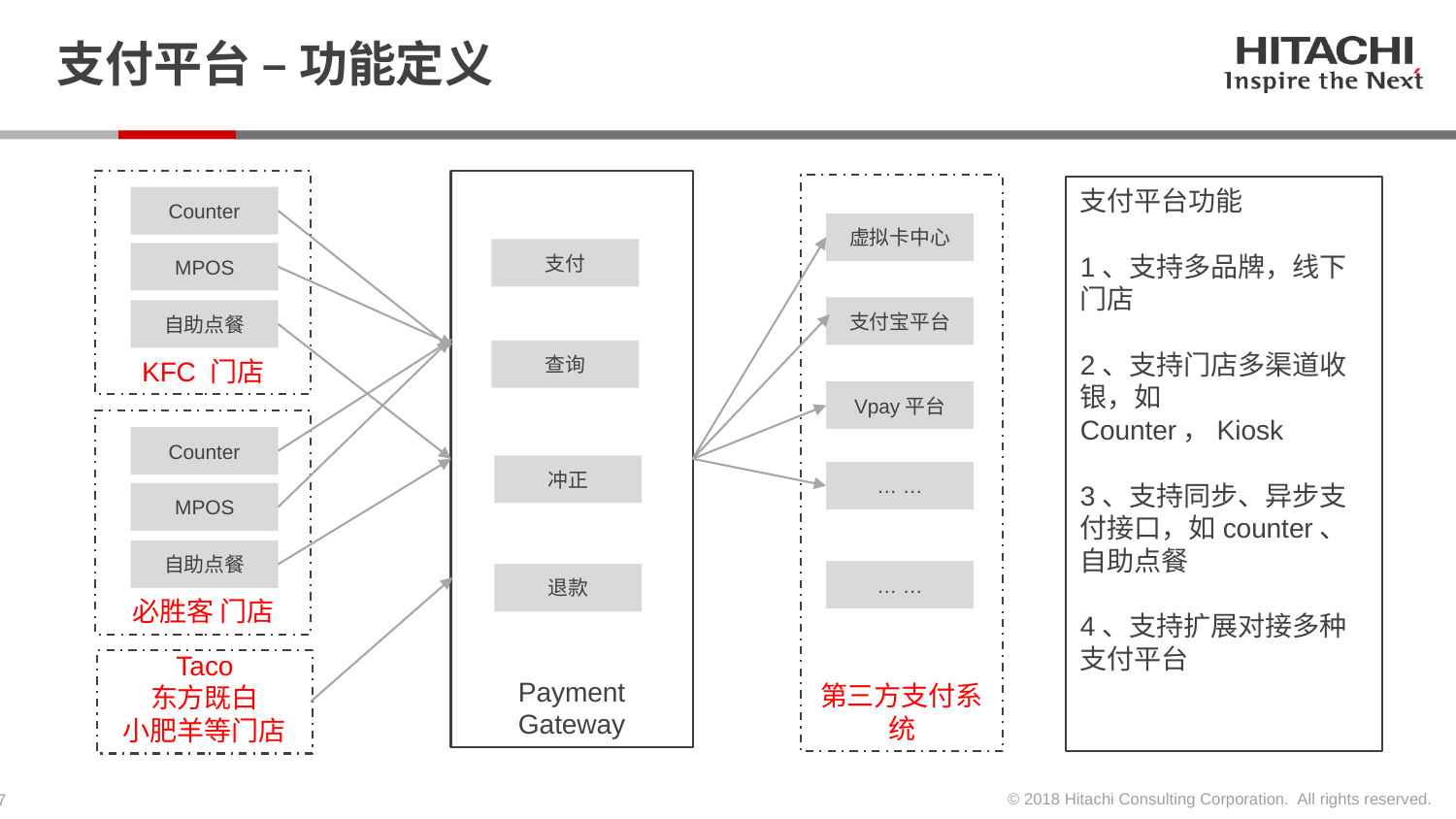

# 支付平台 – 功能定义
KFC 门店
Payment Gateway
第三方支付系统
支付平台功能

1、支持多品牌，线下门店

2、支持门店多渠道收银，如Counter，Kiosk

3、支持同步、异步支付接口，如counter、自助点餐

4、支持扩展对接多种支付平台
Counter
虚拟卡中心
支付
MPOS
支付宝平台
自助点餐
查询
Vpay平台
必胜客 门店
Counter
冲正
… …
MPOS
自助点餐
… …
退款
Taco
东方既白
小肥羊等门店